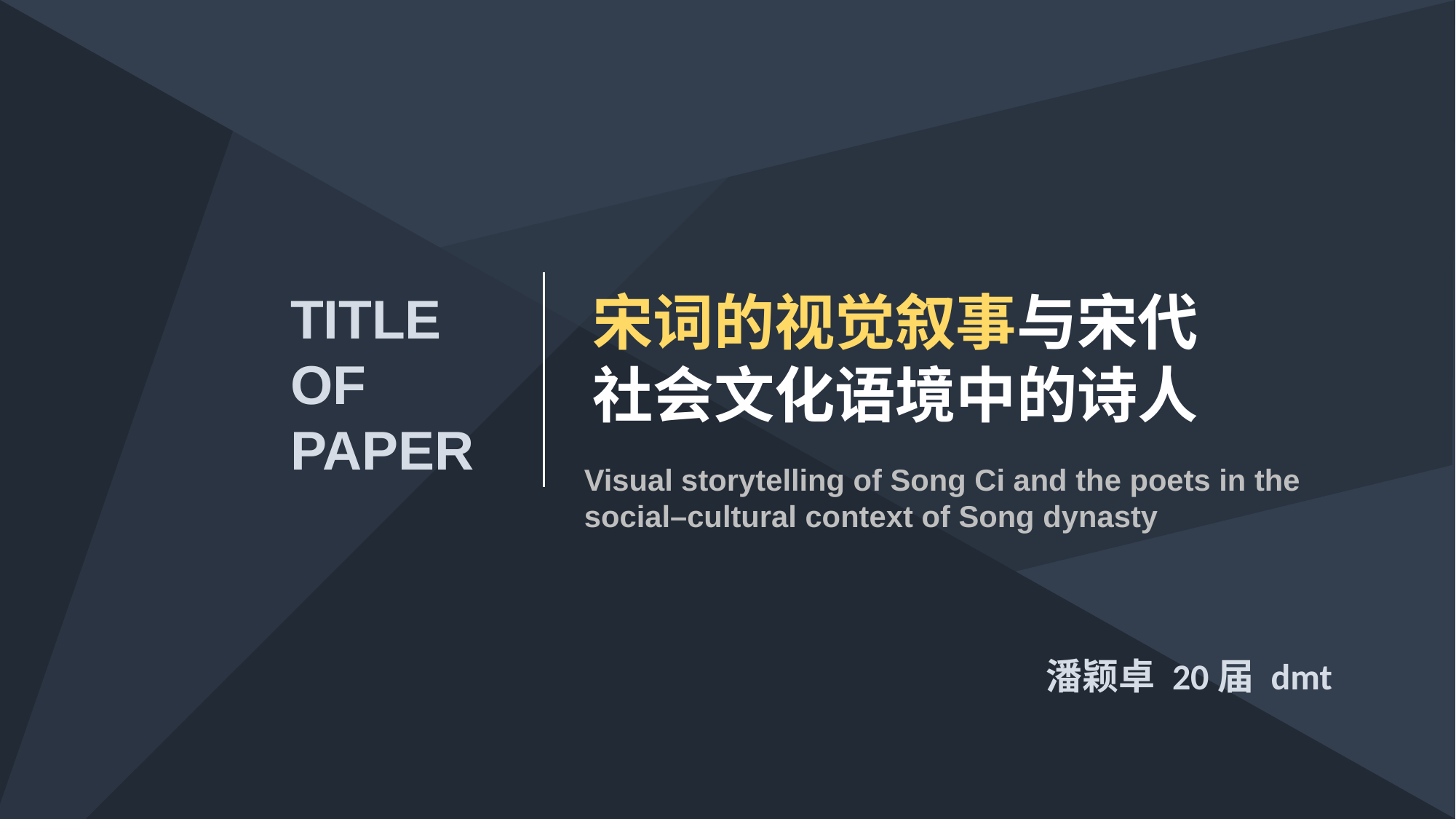

TITLE OF PAPER
宋词的视觉叙事与宋代社会文化语境中的诗人
Visual storytelling of Song Ci and the poets in the social–cultural context of Song dynasty
潘颖卓 20届 dmt